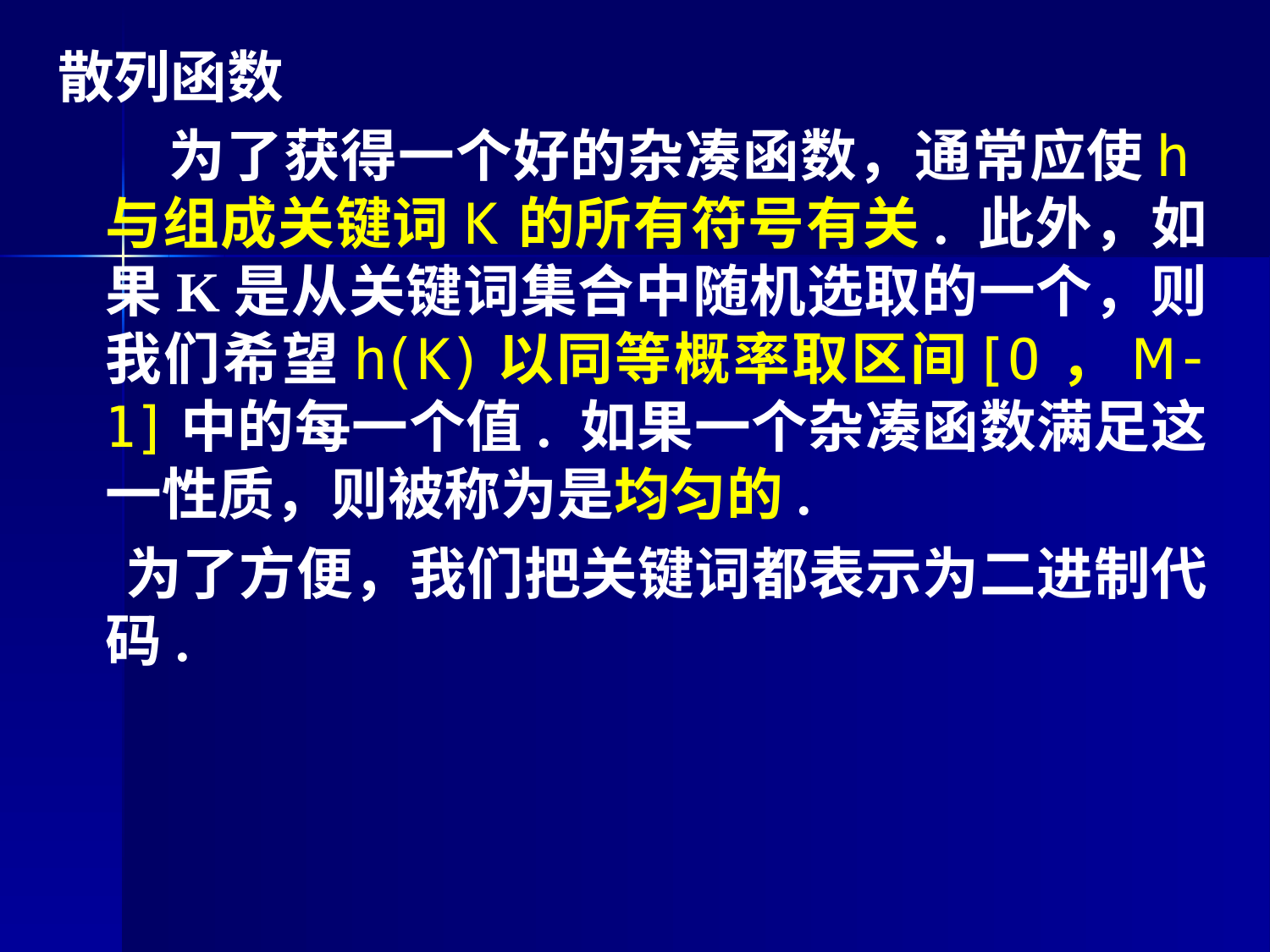

散列函数
       为了获得一个好的杂凑函数，通常应使h与组成关键词K的所有符号有关. 此外，如果K是从关键词集合中随机选取的一个，则我们希望h(K)以同等概率取区间[0，M-1]中的每一个值. 如果一个杂凑函数满足这一性质，则被称为是均匀的.
    为了方便，我们把关键词都表示为二进制代码.